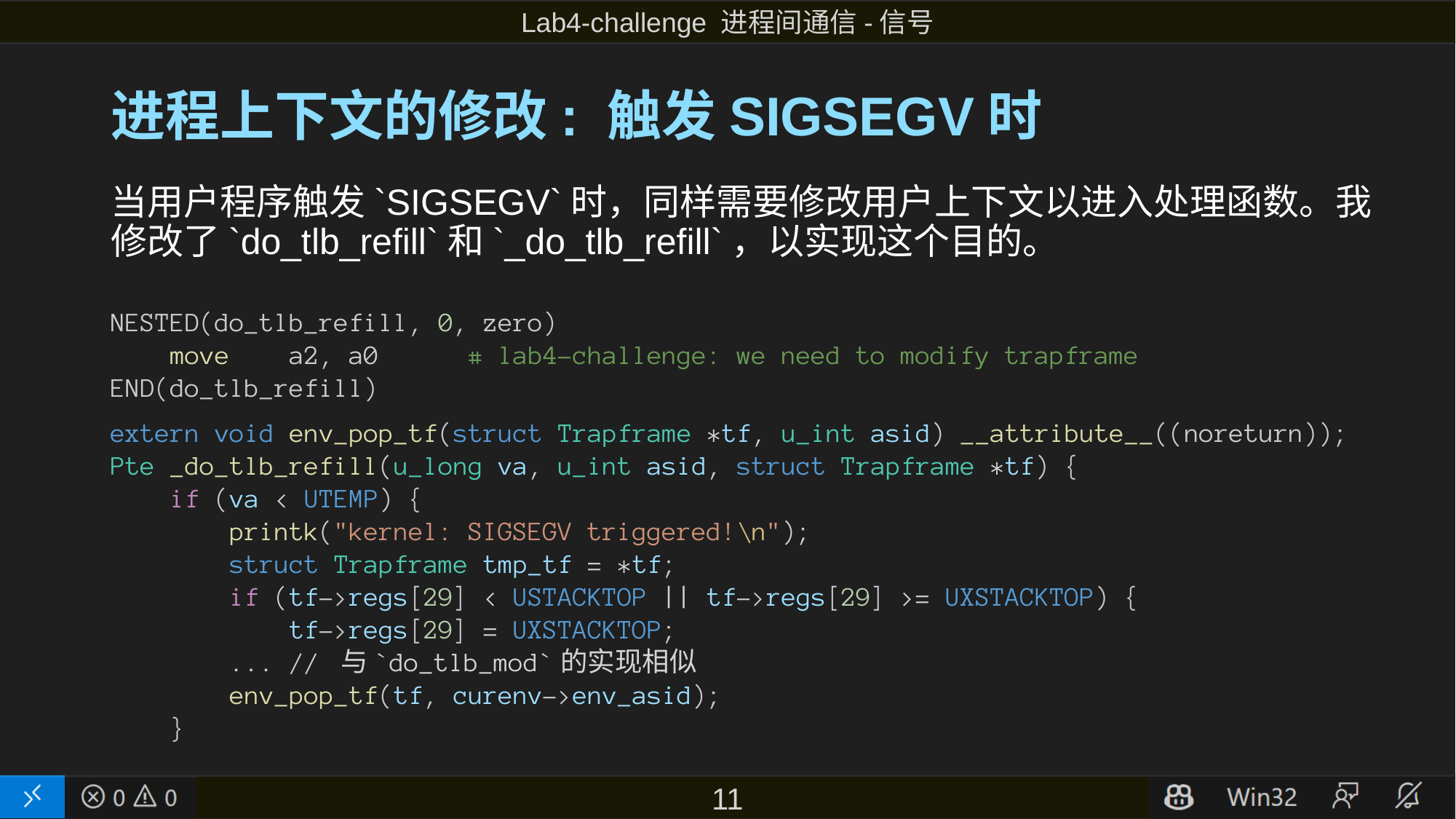

# 进程上下文的修改: 触发SIGSEGV时
当用户程序触发`SIGSEGV`时，同样需要修改用户上下文以进入处理函数。我修改了`do_tlb_refill`和`_do_tlb_refill`，以实现这个目的。
NESTED(do_tlb_refill, 0, zero)
    move    a2, a0      # lab4-challenge: we need to modify trapframe
END(do_tlb_refill)
extern void env_pop_tf(struct Trapframe *tf, u_int asid) __attribute__((noreturn));
Pte _do_tlb_refill(u_long va, u_int asid, struct Trapframe *tf) {
    if (va < UTEMP) {
        printk("kernel: SIGSEGV triggered!\n");
        struct Trapframe tmp_tf = *tf;
        if (tf->regs[29] < USTACKTOP || tf->regs[29] >= UXSTACKTOP) {
            tf->regs[29] = UXSTACKTOP;
        ... // 与`do_tlb_mod`的实现相似
        env_pop_tf(tf, curenv->env_asid);
    }
11